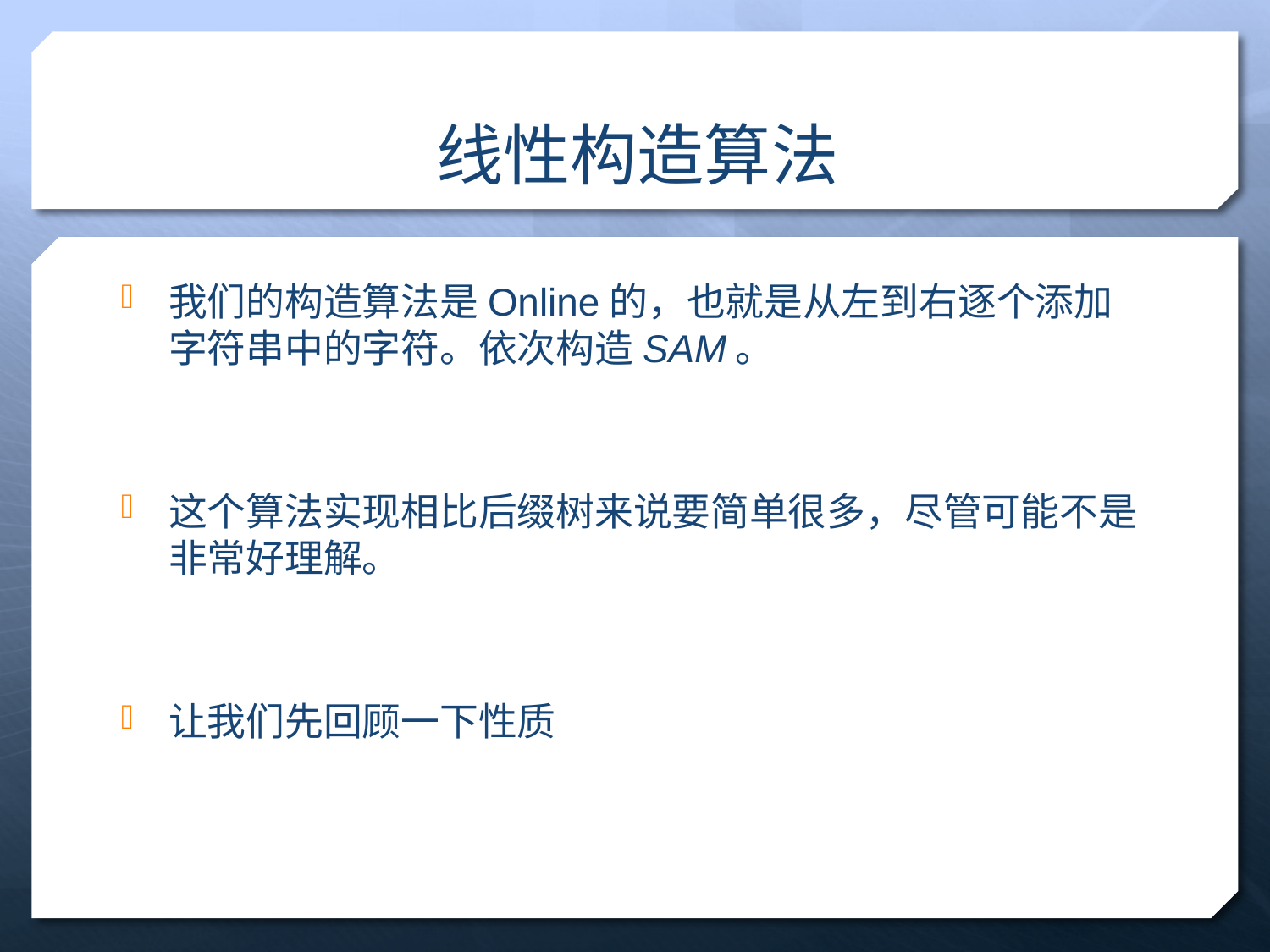

# 线性构造算法
我们的构造算法是Online的，也就是从左到右逐个添加字符串中的字符。依次构造SAM。

这个算法实现相比后缀树来说要简单很多，尽管可能不是非常好理解。

让我们先回顾一下性质